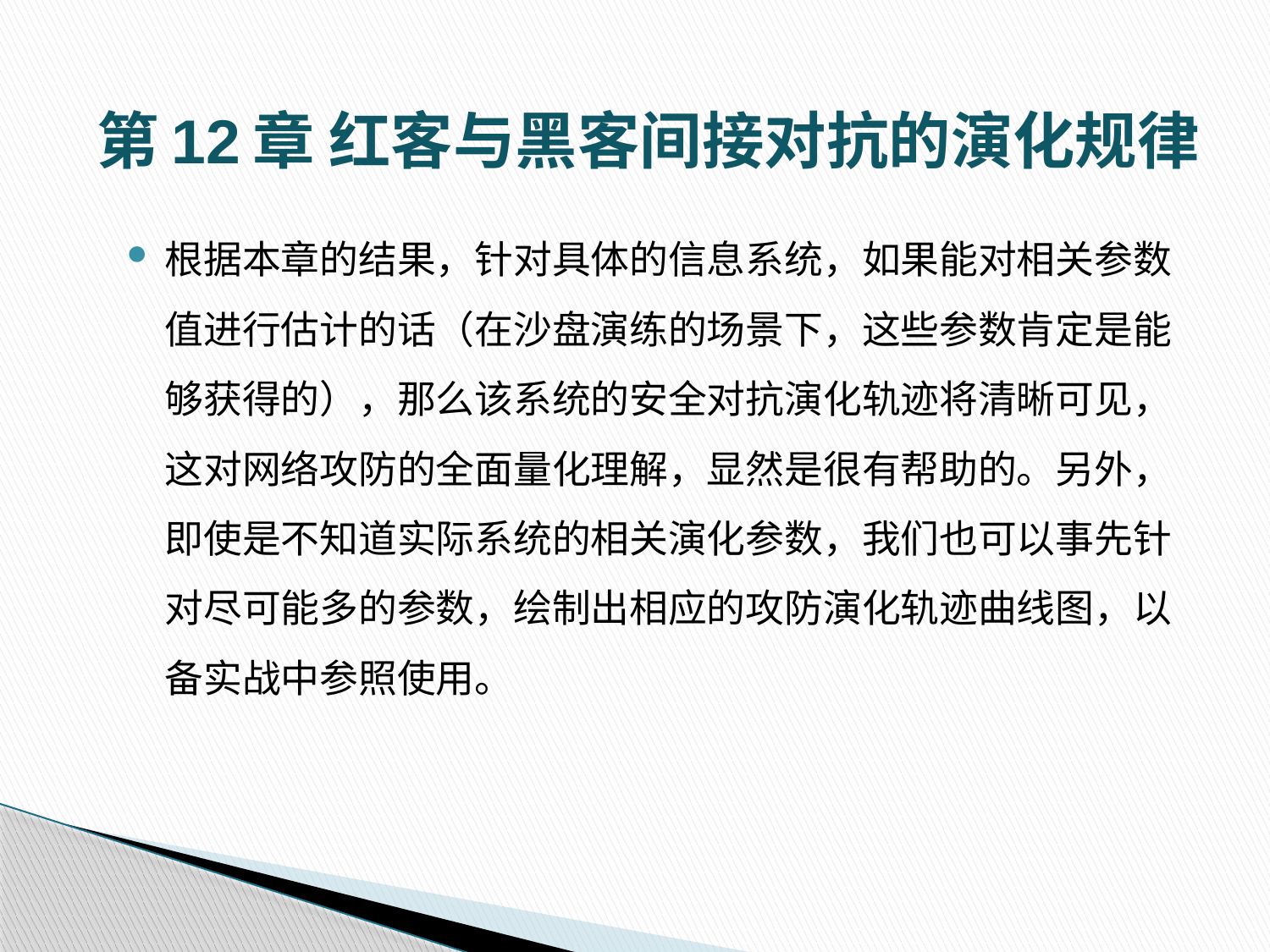

第12章 红客与黑客间接对抗的演化规律
根据本章的结果，针对具体的信息系统，如果能对相关参数值进行估计的话（在沙盘演练的场景下，这些参数肯定是能够获得的），那么该系统的安全对抗演化轨迹将清晰可见，这对网络攻防的全面量化理解，显然是很有帮助的。另外，即使是不知道实际系统的相关演化参数，我们也可以事先针对尽可能多的参数，绘制出相应的攻防演化轨迹曲线图，以备实战中参照使用。